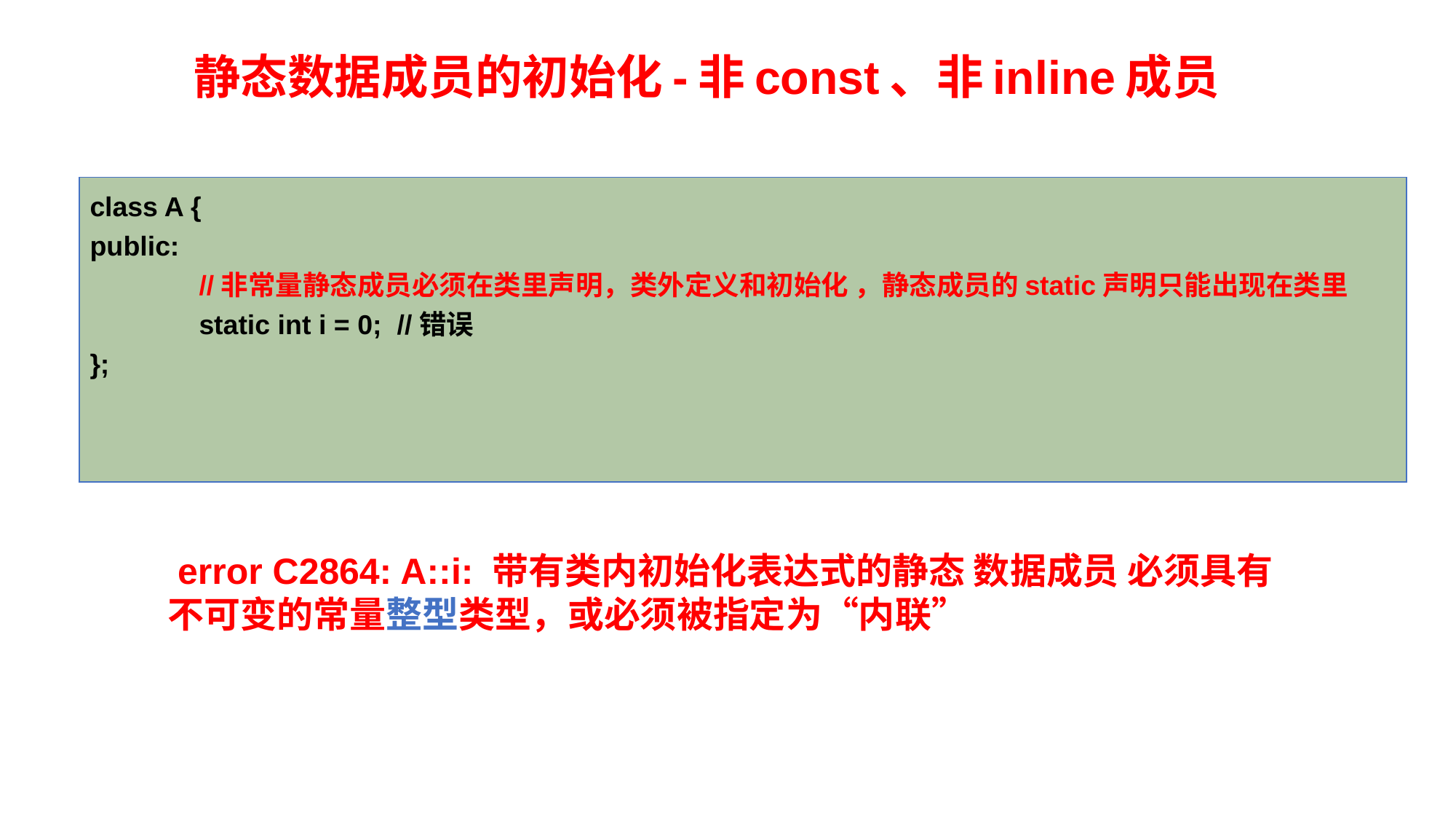

# 静态数据成员的初始化-非const、非inline成员
class A {
public:
	//非常量静态成员必须在类里声明，类外定义和初始化 ，静态成员的static声明只能出现在类里
	static int i = 0;  //错误
};
 error C2864: A::i: 带有类内初始化表达式的静态 数据成员 必须具有不可变的常量整型类型，或必须被指定为“内联”
24